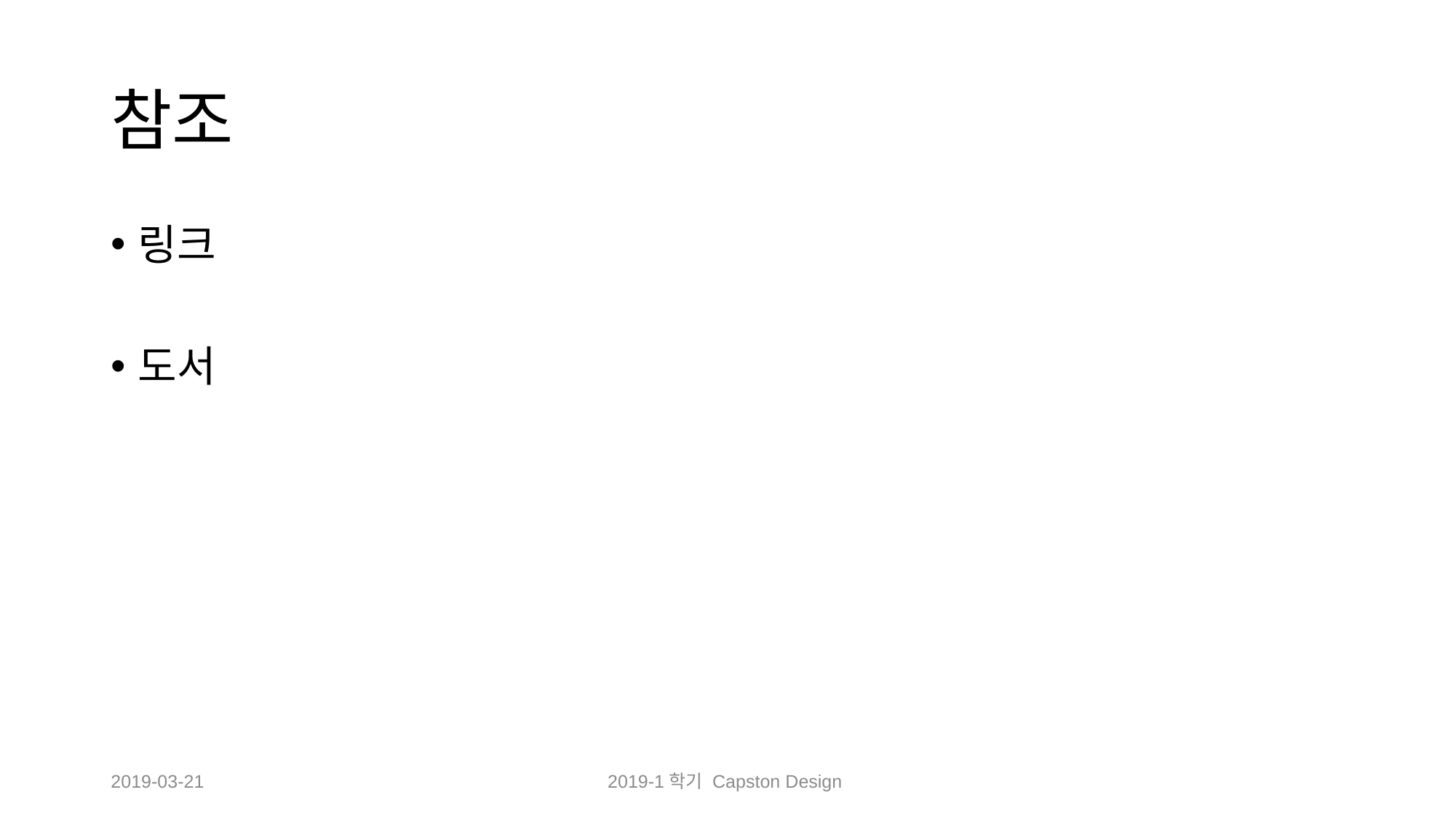

# 참조
링크

도서

2019-03-21
2019-1학기 Capston Design